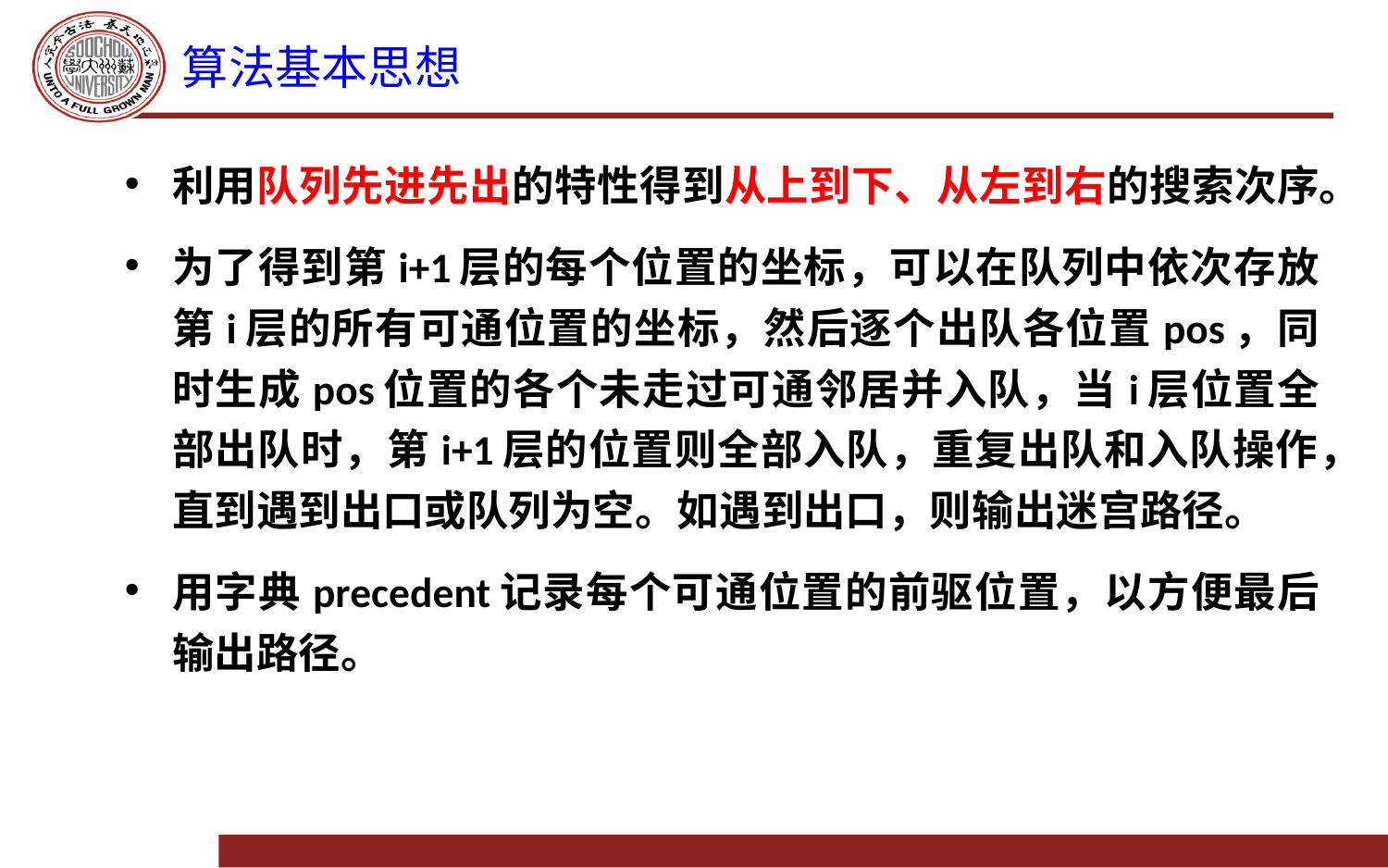

# 算法基本思想
利用队列先进先出的特性得到从上到下、从左到右的搜索次序。
为了得到第i+1层的每个位置的坐标，可以在队列中依次存放第i层的所有可通位置的坐标，然后逐个出队各位置pos，同时生成pos位置的各个未走过可通邻居并入队，当i层位置全部出队时，第i+1层的位置则全部入队，重复出队和入队操作，直到遇到出口或队列为空。如遇到出口，则输出迷宫路径。
用字典precedent记录每个可通位置的前驱位置，以方便最后输出路径。